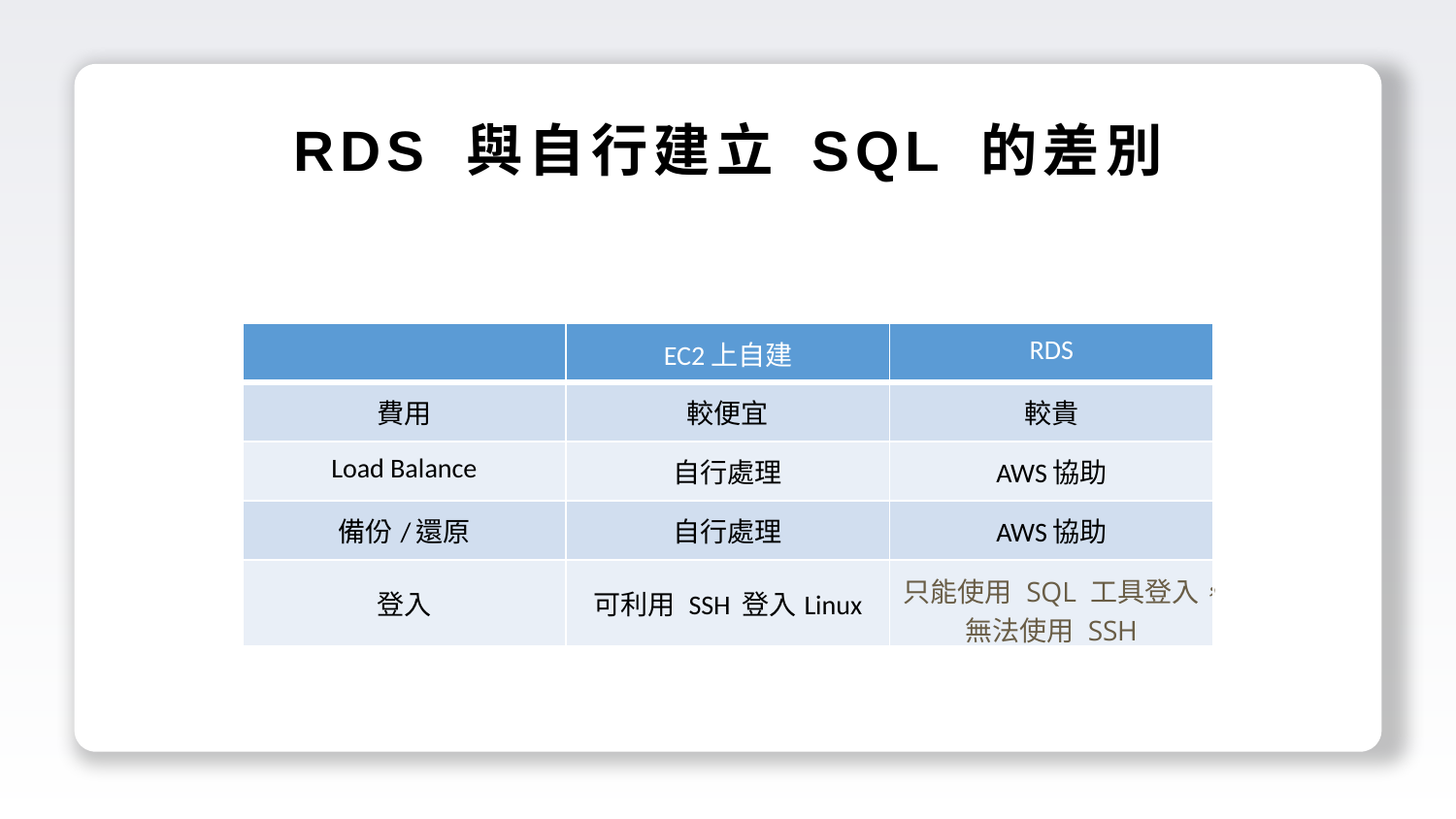

RDS 與自行建立 SQL 的差別
|  | EC2上自建 | RDS |
| --- | --- | --- |
| 費用 | 較便宜 | 較貴 |
| Load Balance | 自行處理 | AWS協助 |
| 備份/還原 | 自行處理 | AWS協助 |
| 登入 | 可利用 SSH 登入Linux | 只能使用 SQL 工具登入，無法使用 SSH |